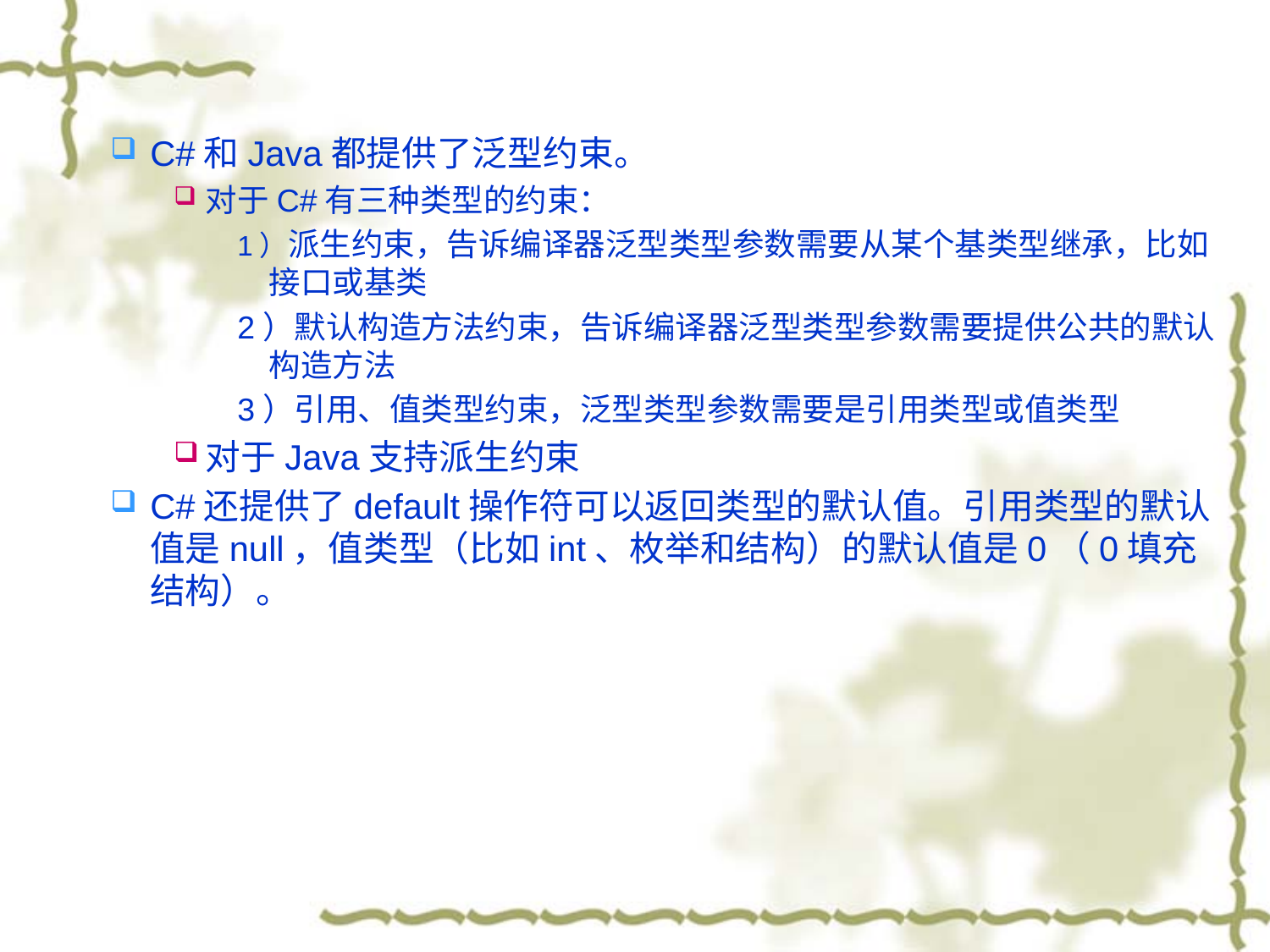

C#和Java都提供了泛型约束。
对于C#有三种类型的约束：
1）派生约束，告诉编译器泛型类型参数需要从某个基类型继承，比如接口或基类
2）默认构造方法约束，告诉编译器泛型类型参数需要提供公共的默认构造方法
3）引用、值类型约束，泛型类型参数需要是引用类型或值类型
对于Java支持派生约束
C#还提供了default操作符可以返回类型的默认值。引用类型的默认值是null，值类型（比如int、枚举和结构）的默认值是0（0填充结构）。